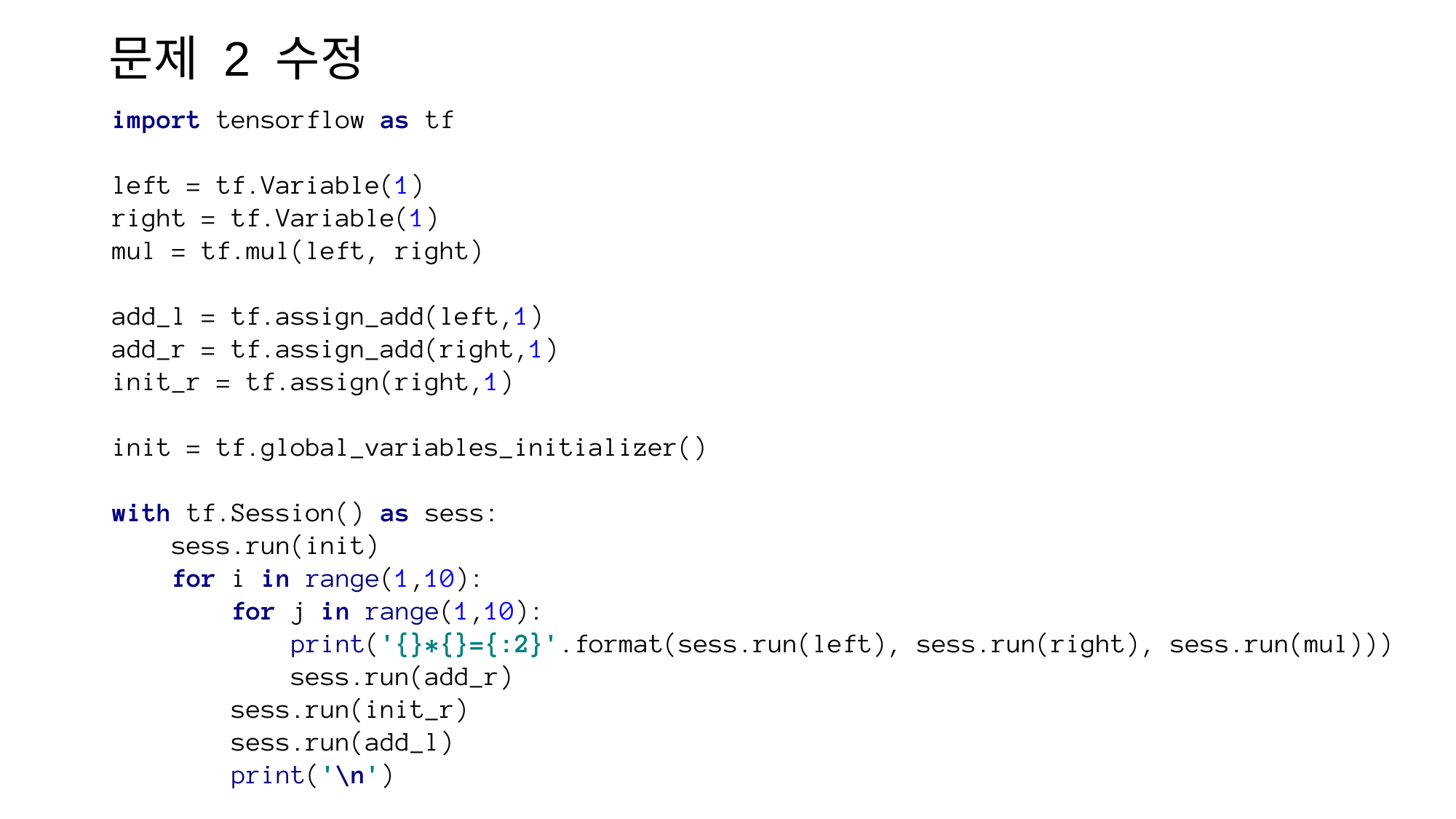

# 문제 2 수정
import tensorflow as tf
left = tf.Variable(1)
right = tf.Variable(1)
mul = tf.mul(left, right)
add_l = tf.assign_add(left,1)
add_r = tf.assign_add(right,1)
init_r = tf.assign(right,1)
init = tf.global_variables_initializer()
with tf.Session() as sess:
    sess.run(init)
    for i in range(1,10):
        for j in range(1,10):
            print('{}*{}={:2}'.format(sess.run(left), sess.run(right), sess.run(mul)))
            sess.run(add_r)
        sess.run(init_r)
        sess.run(add_l)
        print('\n')